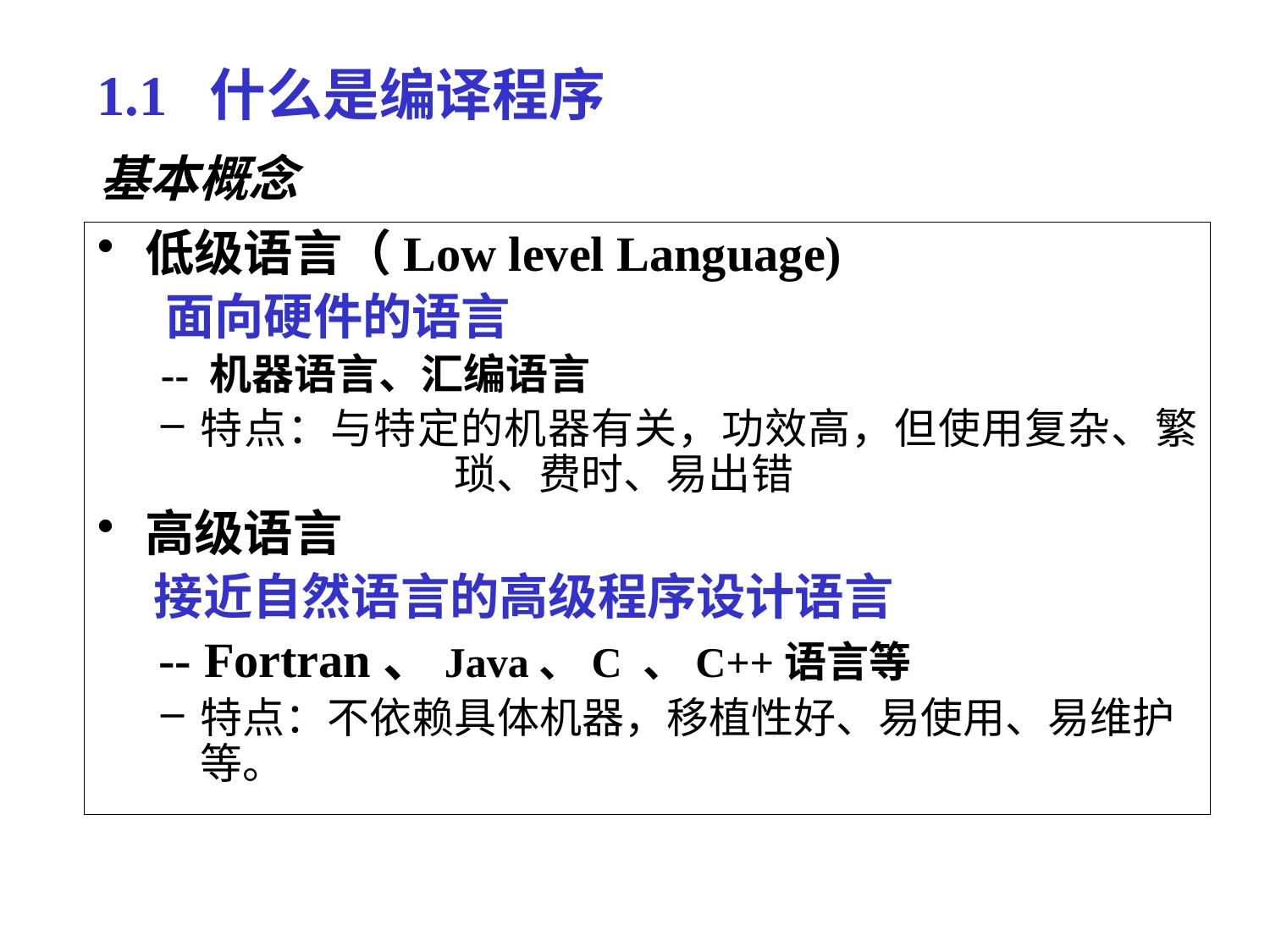

1.1  什么是编译程序
基本概念
低级语言（Low level Language)
     面向硬件的语言
-- 机器语言、汇编语言
特点：与特定的机器有关，功效高，但使用复杂、繁		琐、费时、易出错
高级语言
    接近自然语言的高级程序设计语言
     -- Fortran、Java、C 、C++语言等
特点：不依赖具体机器，移植性好、易使用、易维护等。